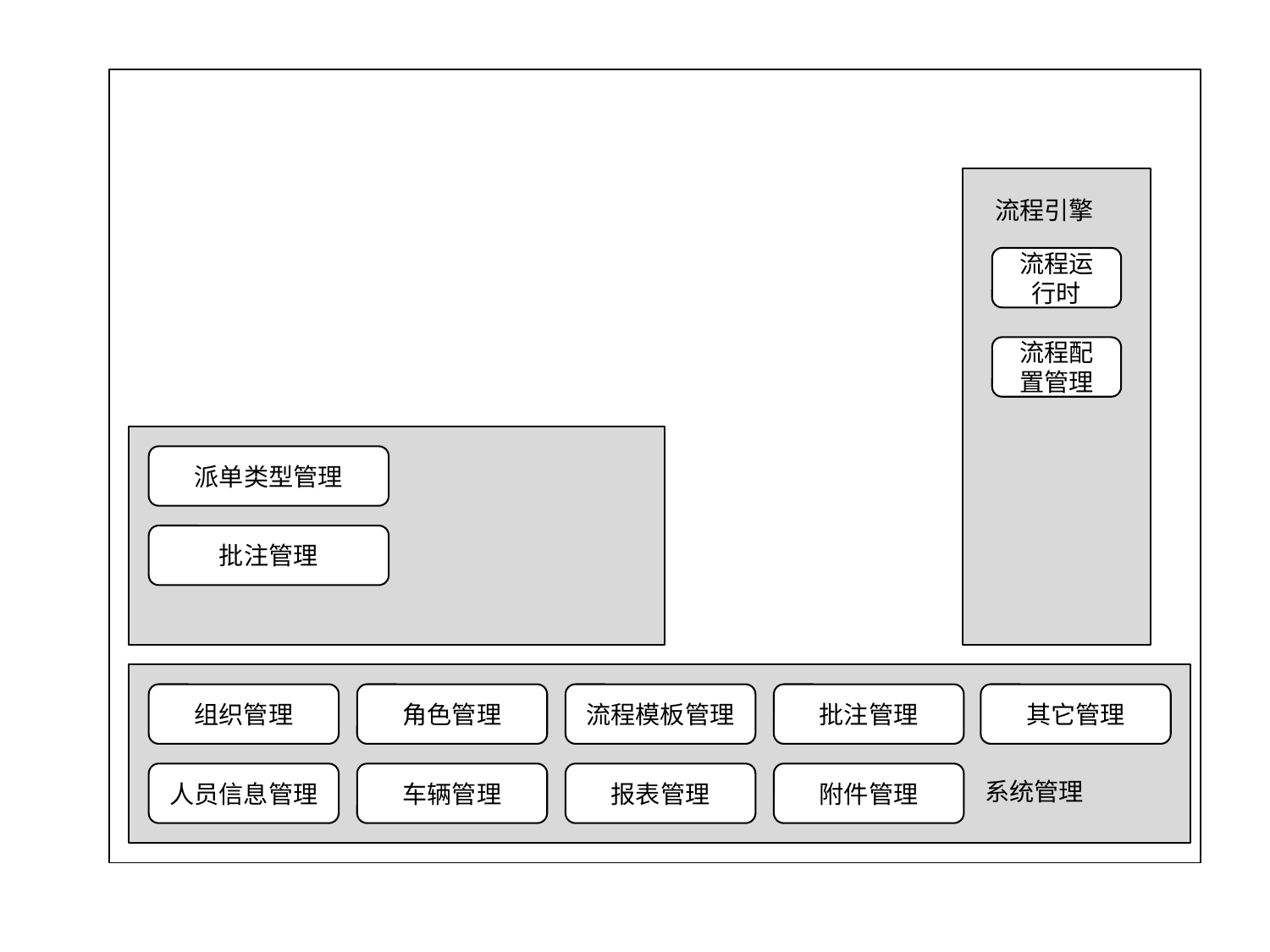

流程引擎
流程运行时
流程配置管理

派单类型管理
批注管理

组织管理
角色管理
流程模板管理
批注管理
其它管理
人员信息管理
车辆管理
报表管理
附件管理
系统管理